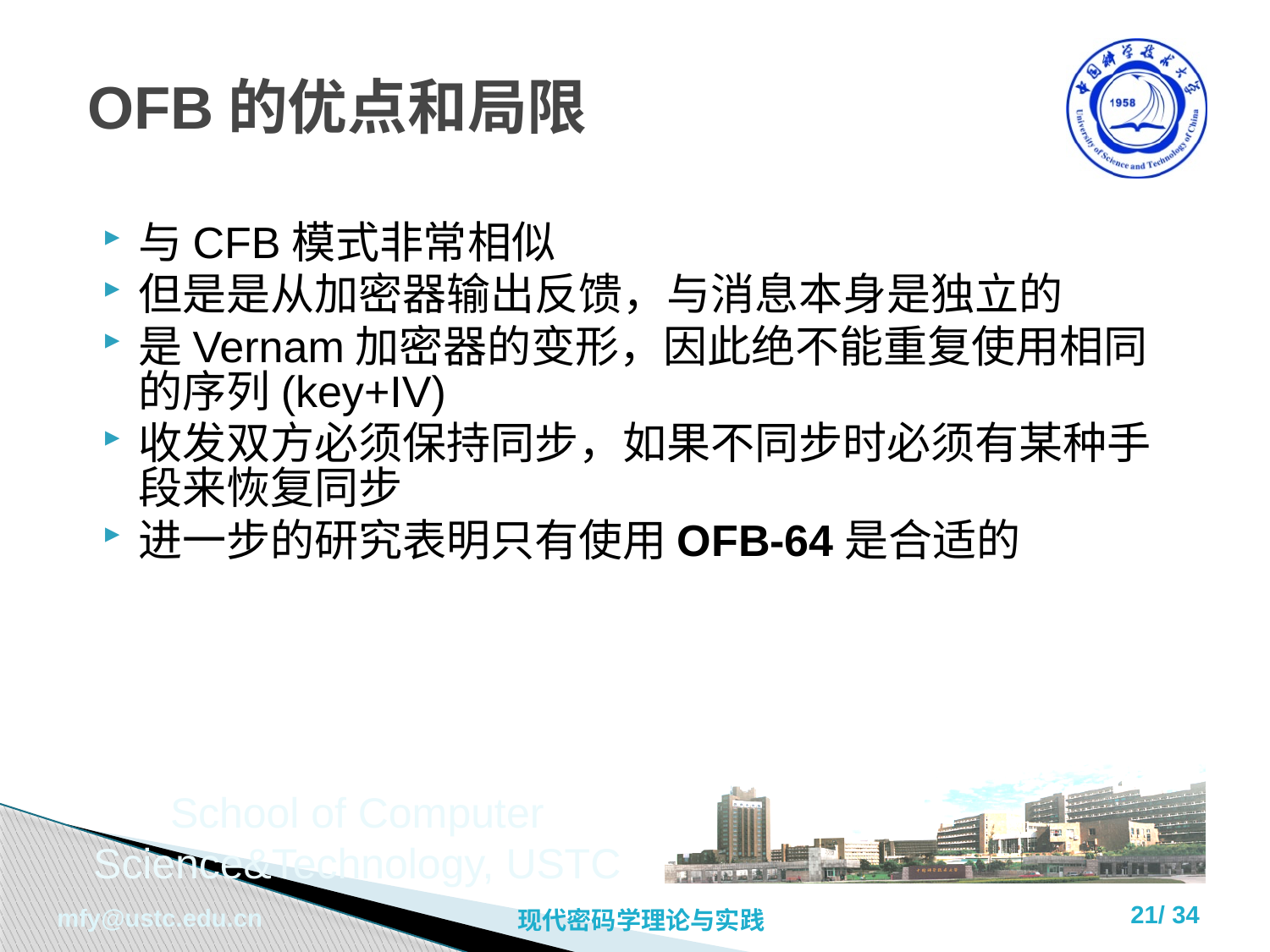

# OFB的优点和局限
与CFB模式非常相似
但是是从加密器输出反馈，与消息本身是独立的
是Vernam加密器的变形，因此绝不能重复使用相同的序列(key+IV)
收发双方必须保持同步，如果不同步时必须有某种手段来恢复同步
进一步的研究表明只有使用OFB-64是合适的